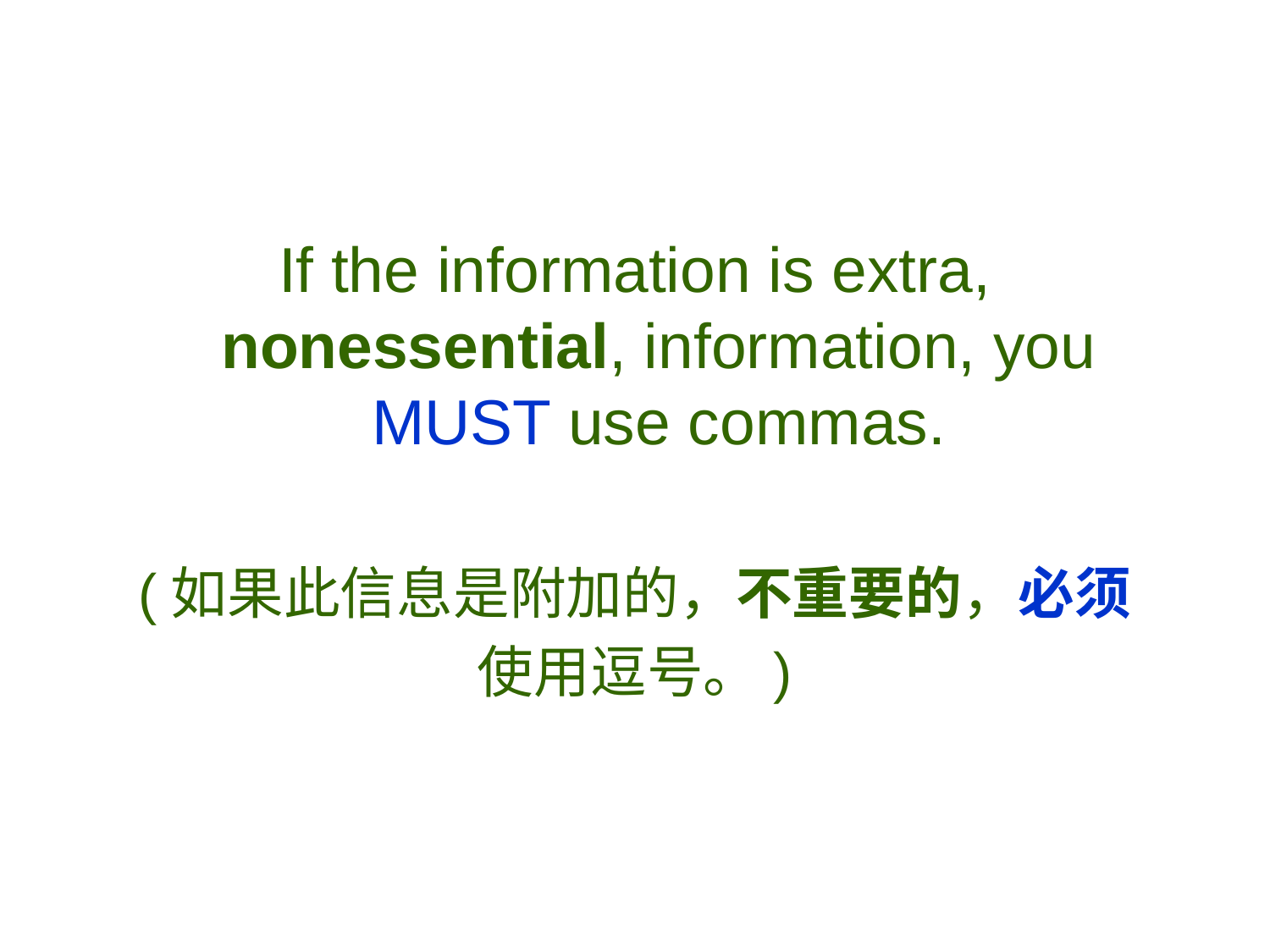

#
If the information is extra, nonessential, information, you MUST use commas.

(如果此信息是附加的，不重要的，必须
使用逗号。)